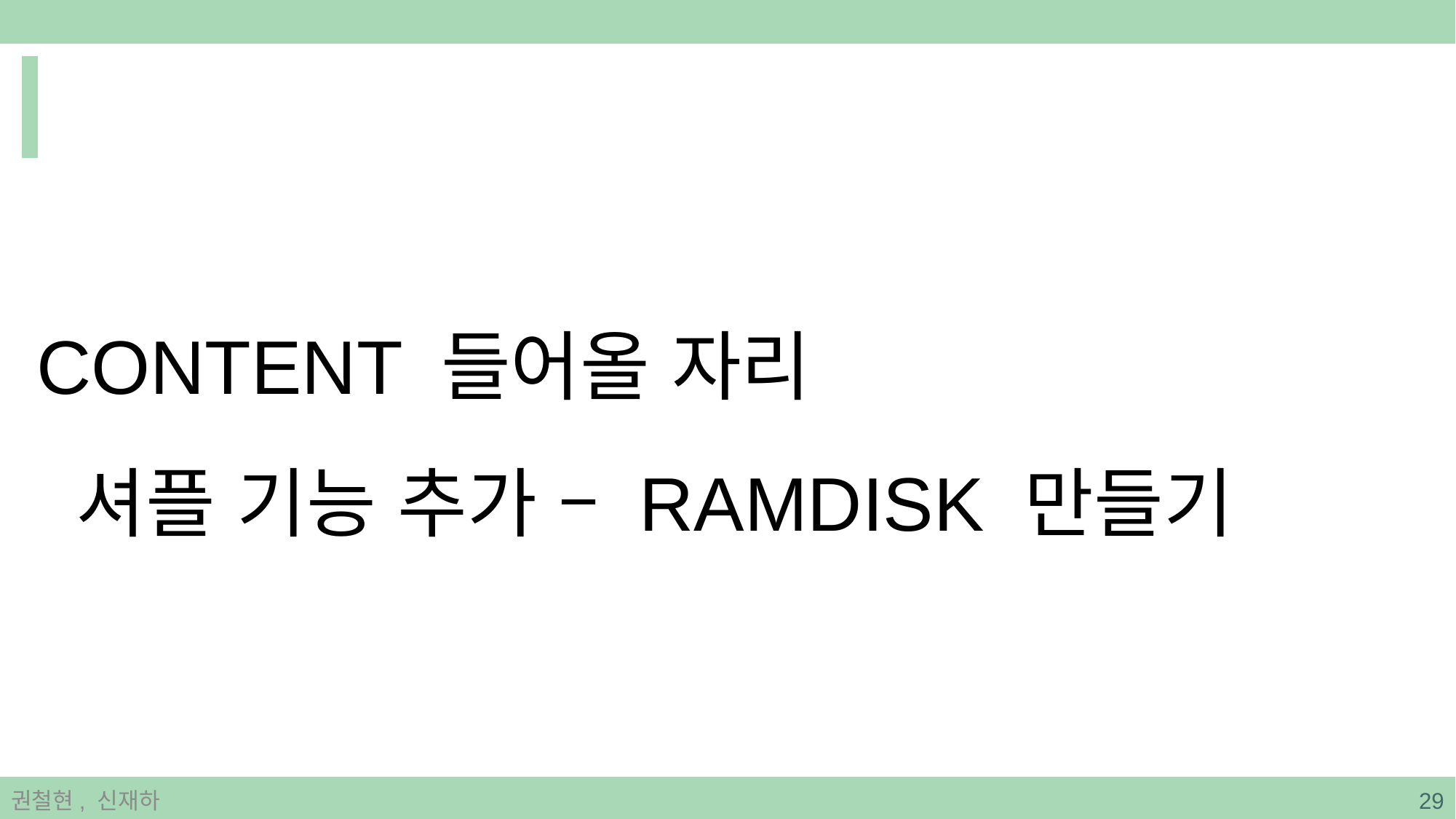

#

CONTENT 들어올 자리
 셔플 기능 추가 – RAMDISK 만들기
권철현, 신재하
29